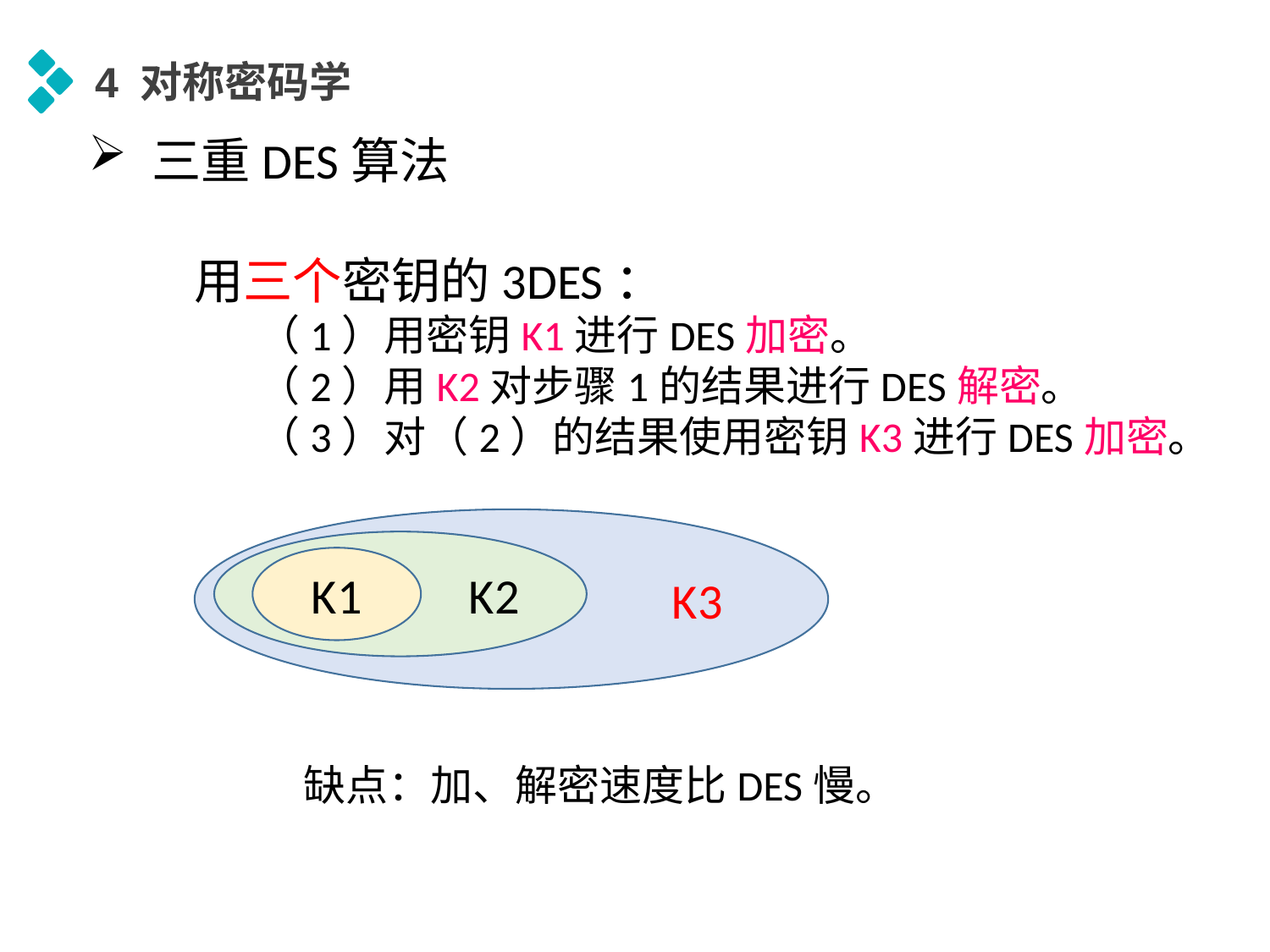

4 对称密码学

三重DES算法
用三个密钥的3DES：
（1）用密钥K1进行DES加密。
（2）用K2对步骤1的结果进行DES解密。
（3）对（2）的结果使用密钥K3进行DES加密。
K3
K2
K1
缺点：加、解密速度比DES慢。